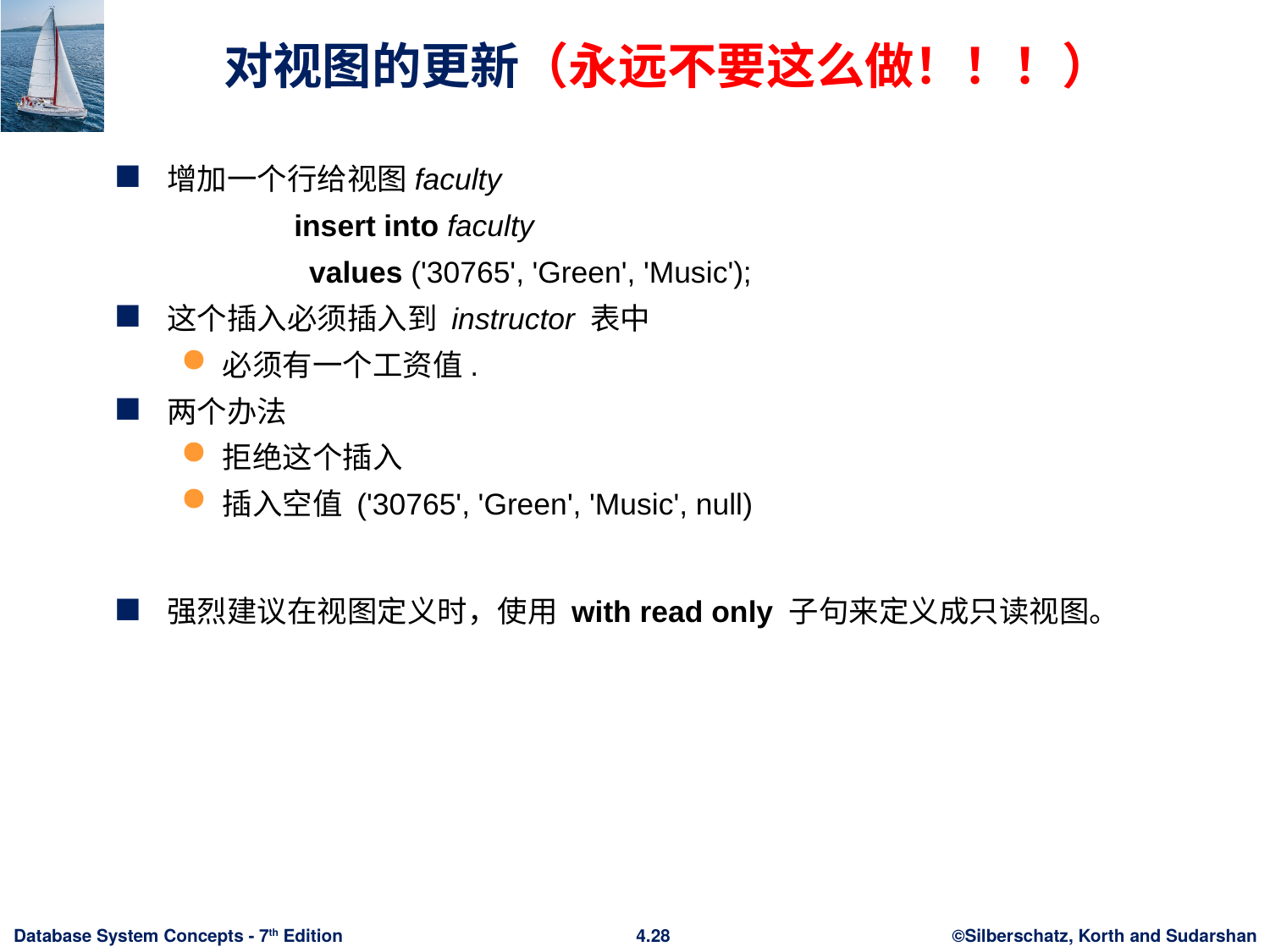

# 对视图的更新（永远不要这么做！！！）
增加一个行给视图faculty
		insert into faculty
                       values ('30765', 'Green', 'Music');
这个插入必须插入到 instructor 表中
必须有一个工资值.
两个办法
拒绝这个插入
插入空值 ('30765', 'Green', 'Music', null)

强烈建议在视图定义时，使用 with read only 子句来定义成只读视图。